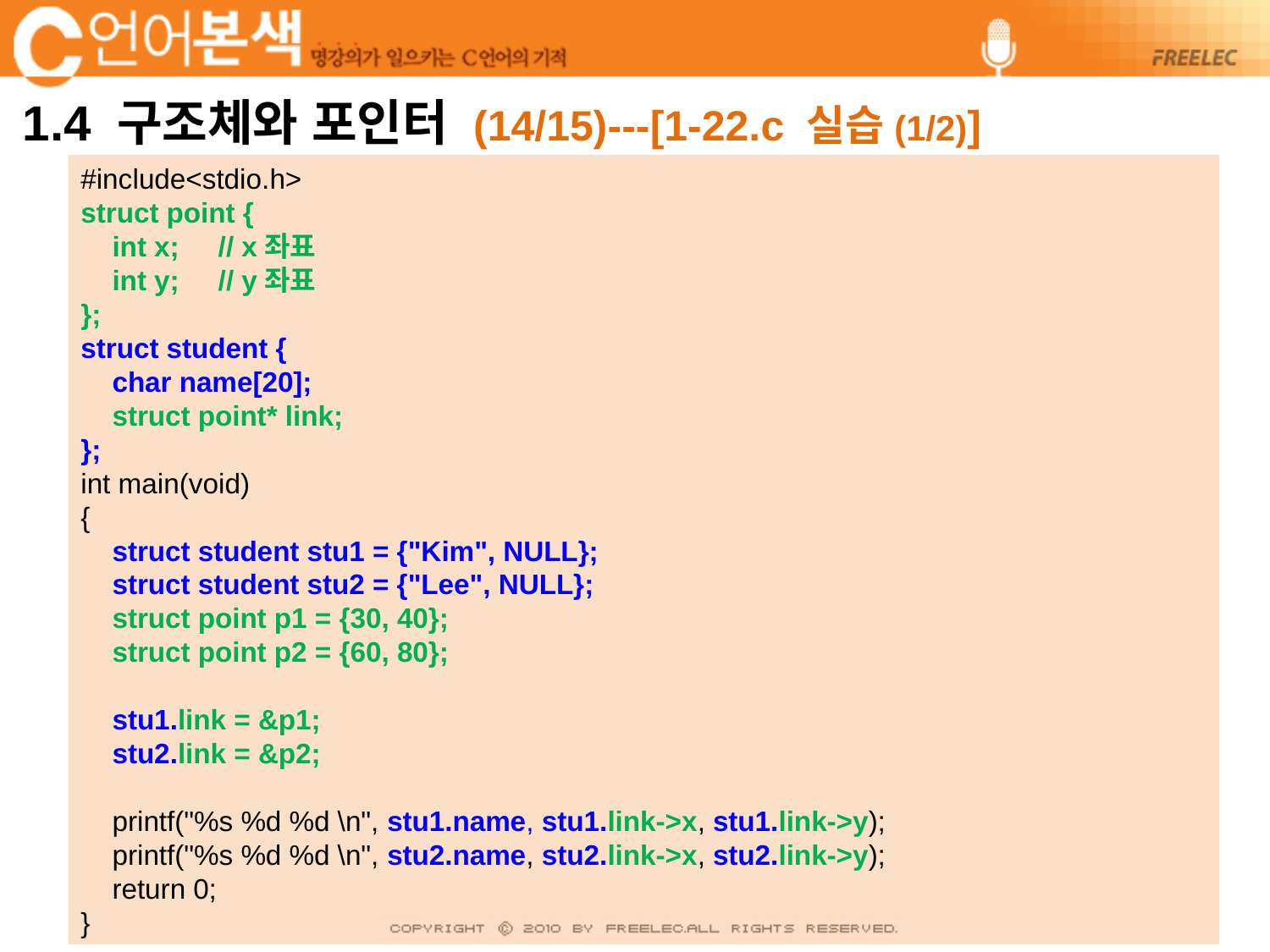

# 1.4 구조체와 포인터 (14/15)---[1-22.c 실습(1/2)]
#include<stdio.h>
struct point {
    int x;     // x좌표
    int y;     // y좌표
};
struct student {
    char name[20];
    struct point* link;
};
int main(void)
{
    struct student stu1 = {"Kim", NULL};
    struct student stu2 = {"Lee", NULL};
    struct point p1 = {30, 40};
    struct point p2 = {60, 80};

    stu1.link = &p1;
    stu2.link = &p2;

    printf("%s %d %d \n", stu1.name, stu1.link->x, stu1.link->y);
    printf("%s %d %d \n", stu2.name, stu2.link->x, stu2.link->y);
    return 0;
}